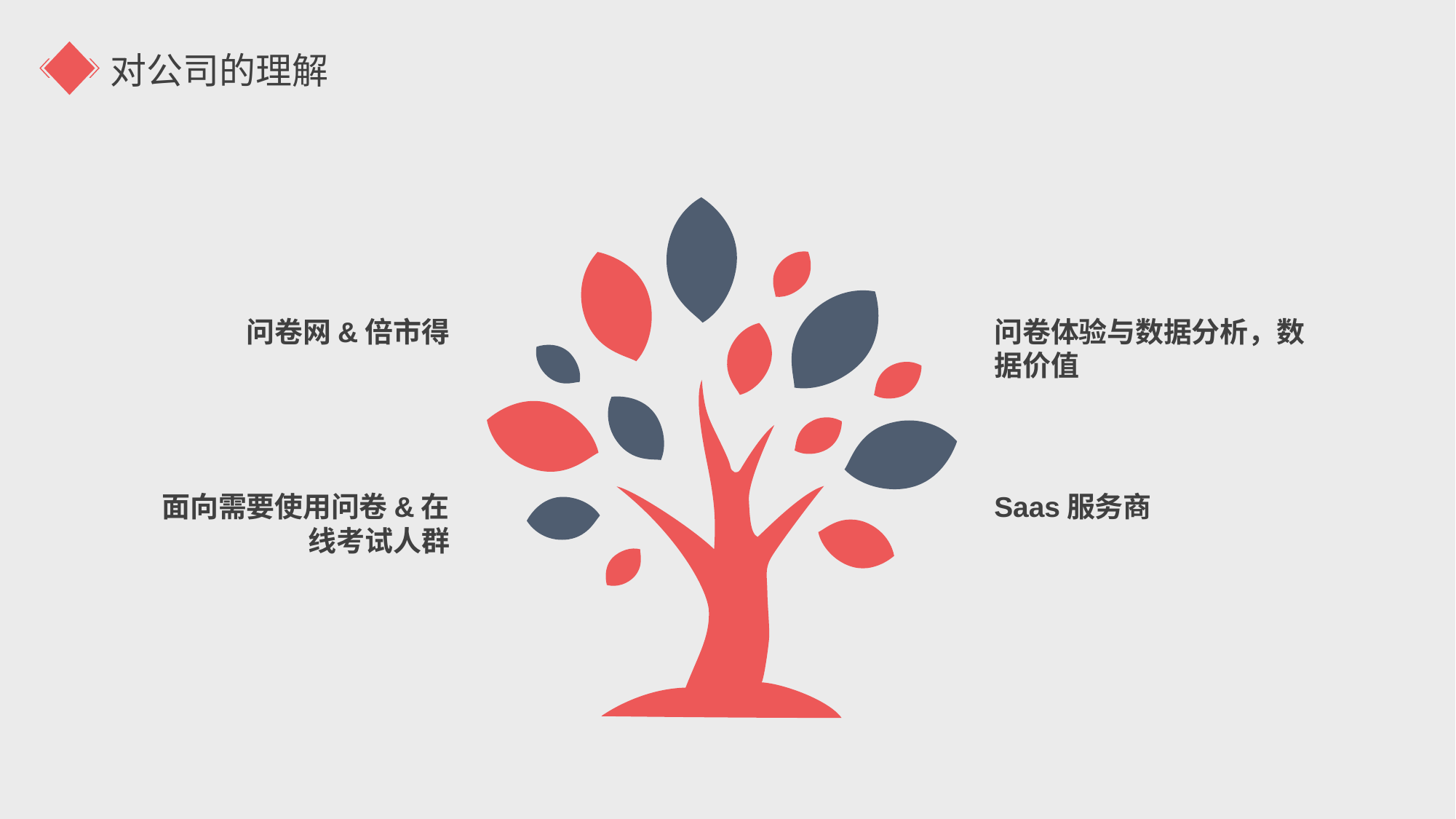

对公司的理解

问卷网&倍市得

问卷体验与数据分析，数据价值

面向需要使用问卷&在线考试人群

Saas服务商